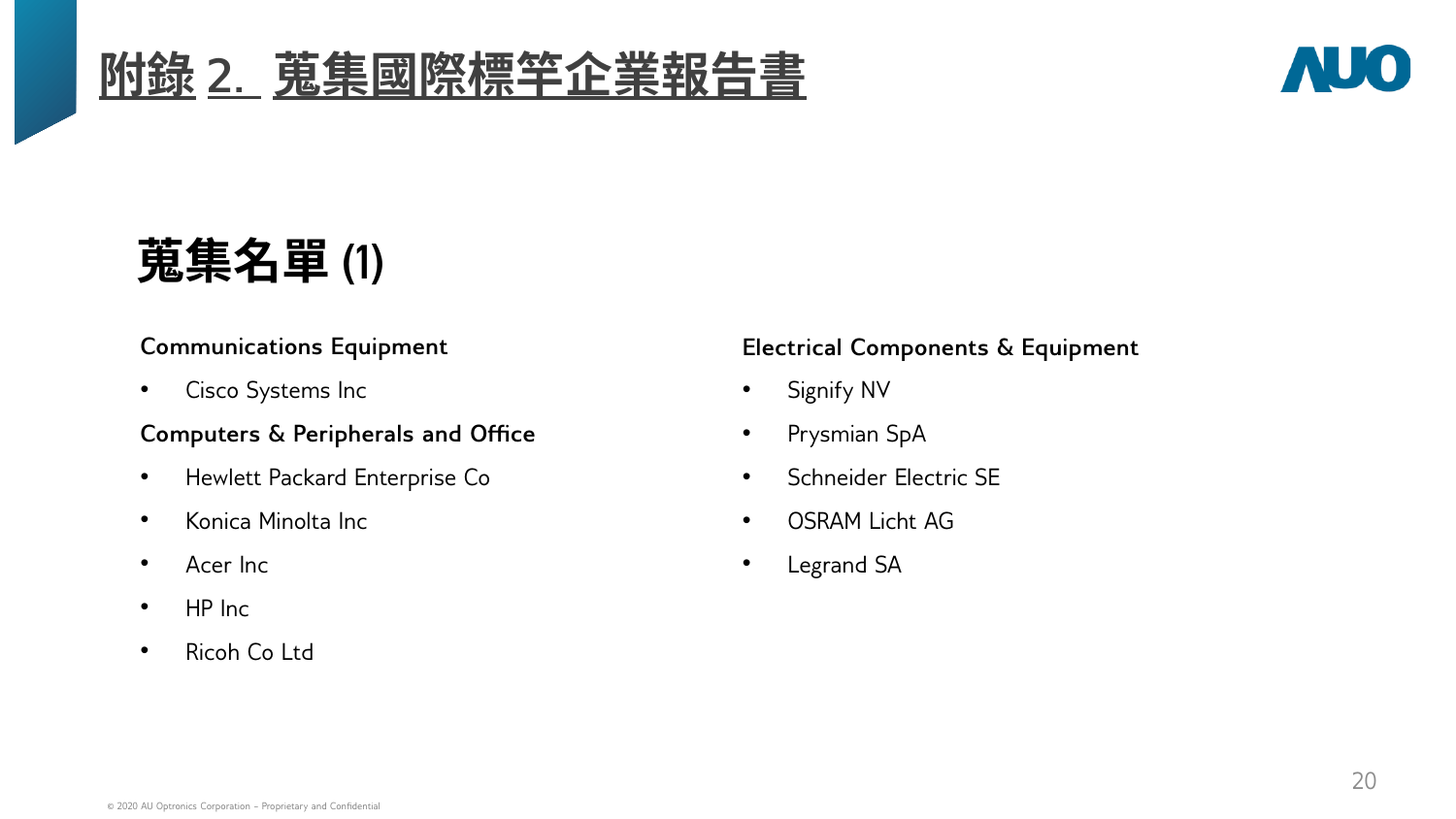

# 附錄2. 蒐集國際標竿企業報告書
蒐集名單(1)

Communications Equipment
Cisco Systems Inc
Computers & Peripherals and Office
Hewlett Packard Enterprise Co
Konica Minolta Inc
Acer Inc
HP Inc
Ricoh Co Ltd

Electrical Components & Equipment
Signify NV
Prysmian SpA
Schneider Electric SE
OSRAM Licht AG
Legrand SA